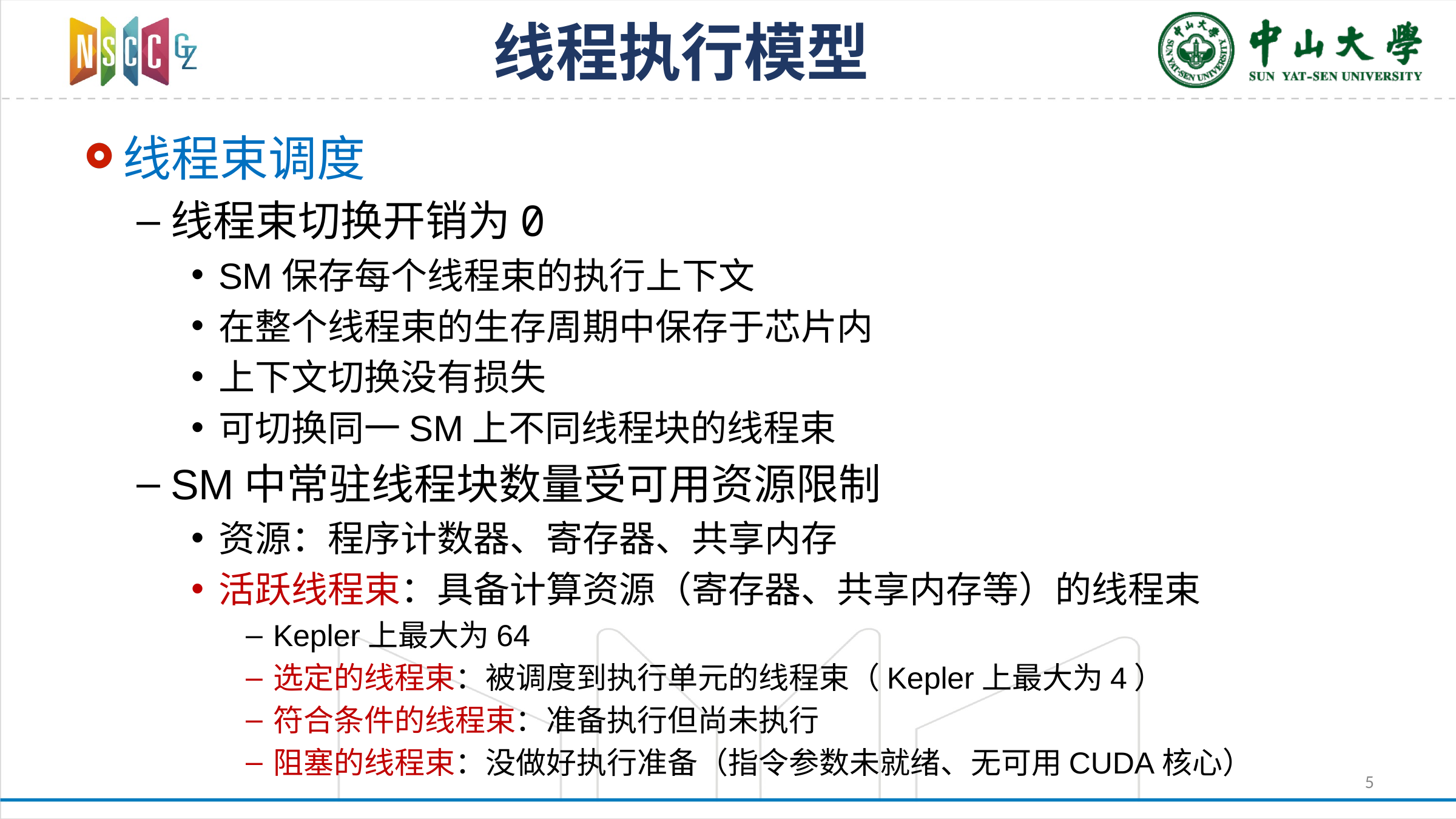

# 线程执行模型
线程束调度
线程束切换开销为0
SM保存每个线程束的执行上下文
在整个线程束的生存周期中保存于芯片内
上下文切换没有损失
可切换同一SM上不同线程块的线程束
SM中常驻线程块数量受可用资源限制
资源：程序计数器、寄存器、共享内存
活跃线程束：具备计算资源（寄存器、共享内存等）的线程束
Kepler上最大为64
选定的线程束：被调度到执行单元的线程束（Kepler上最大为4）
符合条件的线程束：准备执行但尚未执行
阻塞的线程束：没做好执行准备（指令参数未就绪、无可用CUDA核心）
5